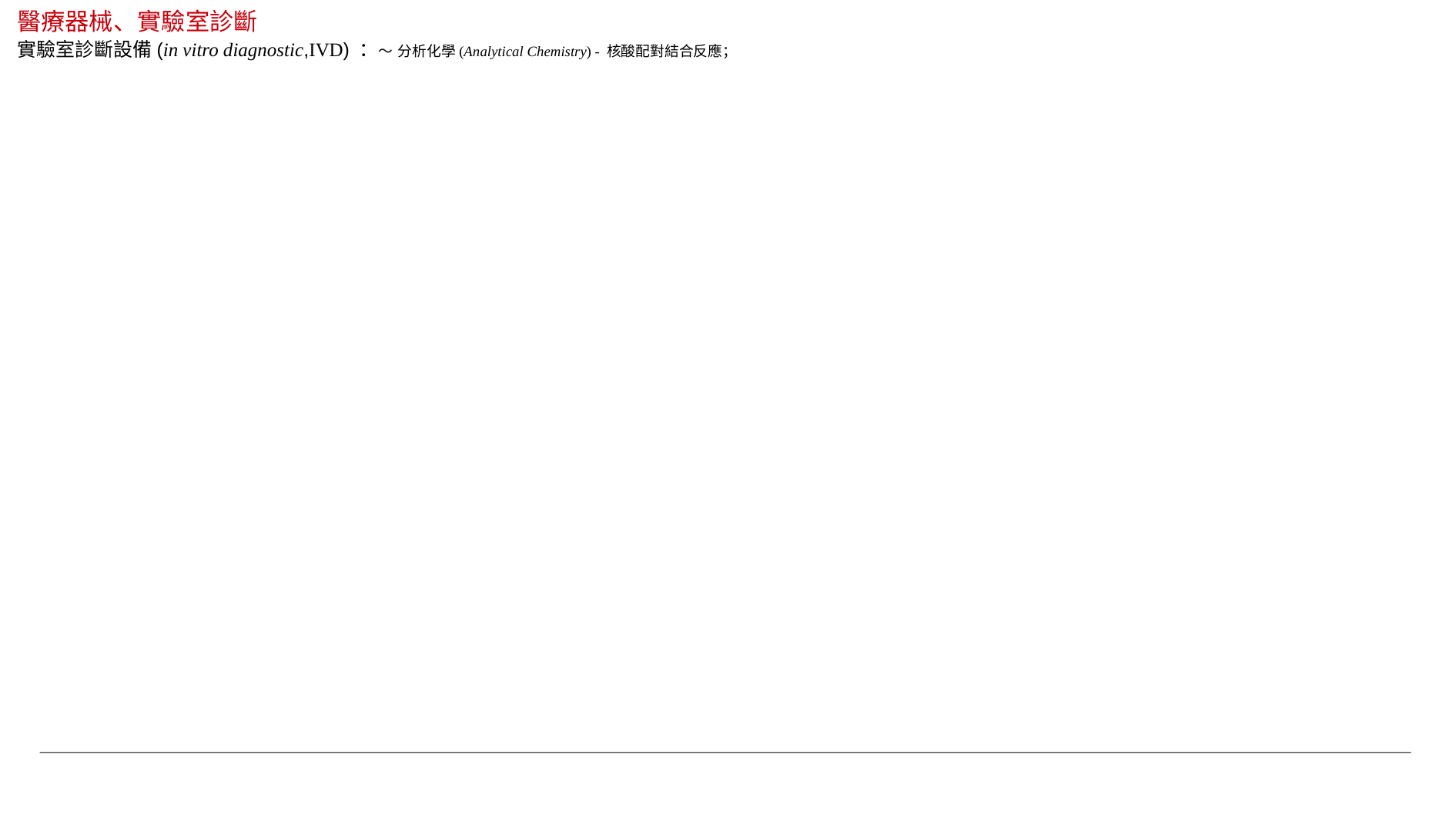

醫療器械、實驗室診斷
實驗室診斷設備(in vitro diagnostic,IVD) ：～ 分析化學(Analytical Chemistry) - 核酸配對結合反應；